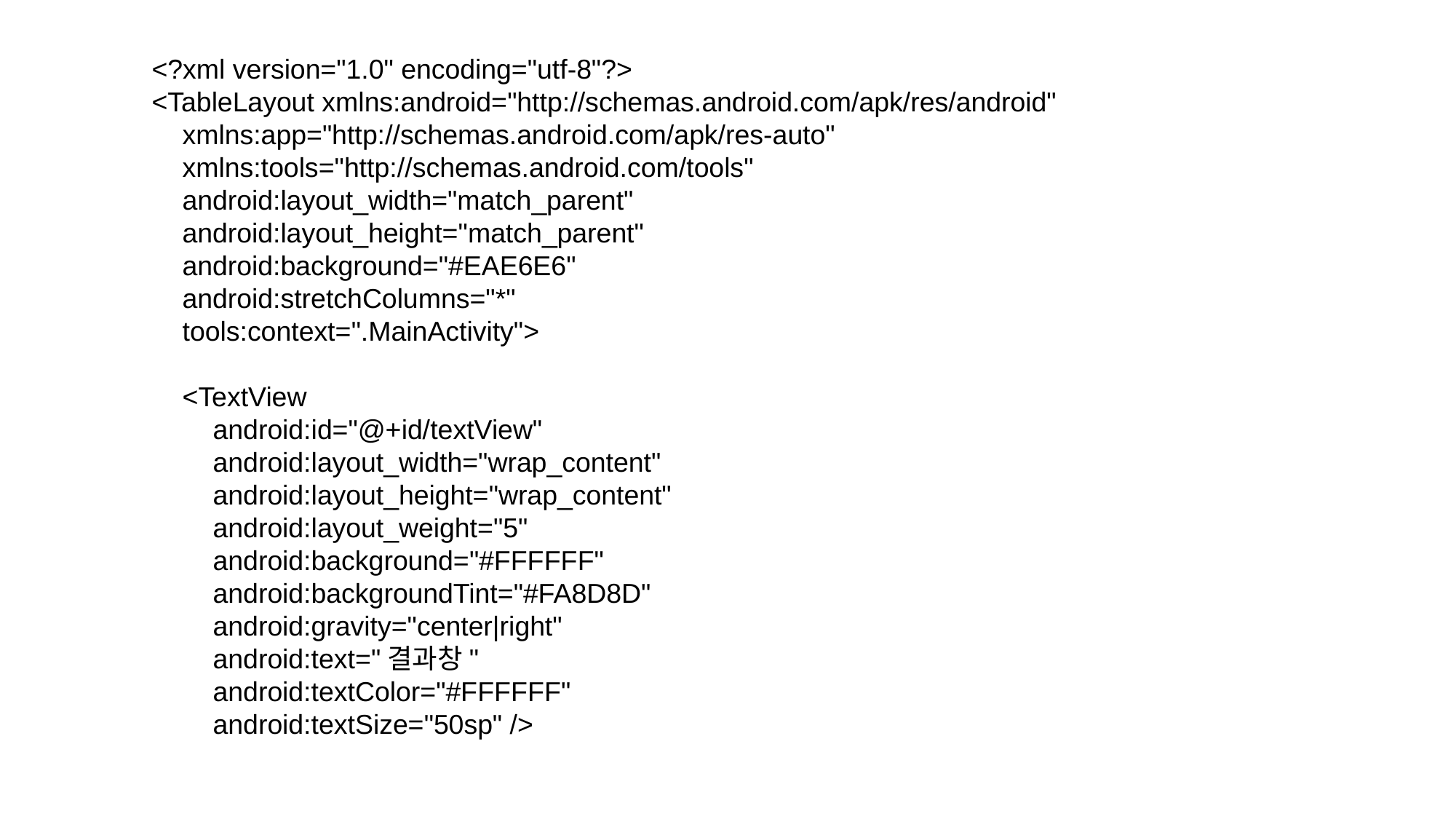

<?xml version="1.0" encoding="utf-8"?>
<TableLayout xmlns:android="http://schemas.android.com/apk/res/android"
    xmlns:app="http://schemas.android.com/apk/res-auto"
    xmlns:tools="http://schemas.android.com/tools"
    android:layout_width="match_parent"
    android:layout_height="match_parent"
    android:background="#EAE6E6"
    android:stretchColumns="*"
    tools:context=".MainActivity">

    <TextView
        android:id="@+id/textView"
        android:layout_width="wrap_content"
        android:layout_height="wrap_content"
        android:layout_weight="5"
        android:background="#FFFFFF"
        android:backgroundTint="#FA8D8D"
        android:gravity="center|right"
        android:text="결과창"
        android:textColor="#FFFFFF"
        android:textSize="50sp" />